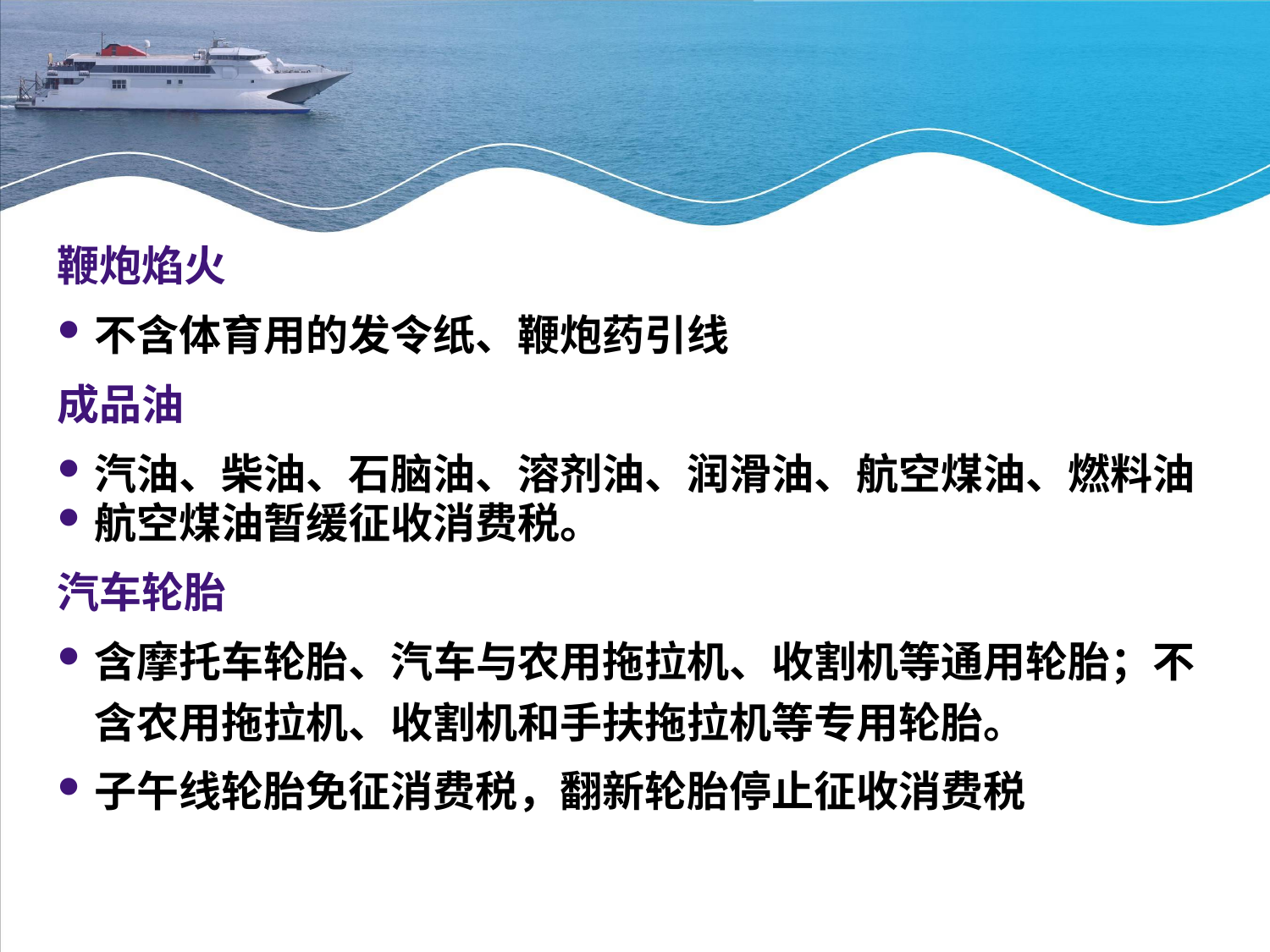

鞭炮焰火
不含体育用的发令纸、鞭炮药引线
成品油
汽油、柴油、石脑油、溶剂油、润滑油、航空煤油、燃料油
航空煤油暂缓征收消费税。
汽车轮胎
含摩托车轮胎、汽车与农用拖拉机、收割机等通用轮胎；不含农用拖拉机、收割机和手扶拖拉机等专用轮胎。
子午线轮胎免征消费税，翻新轮胎停止征收消费税